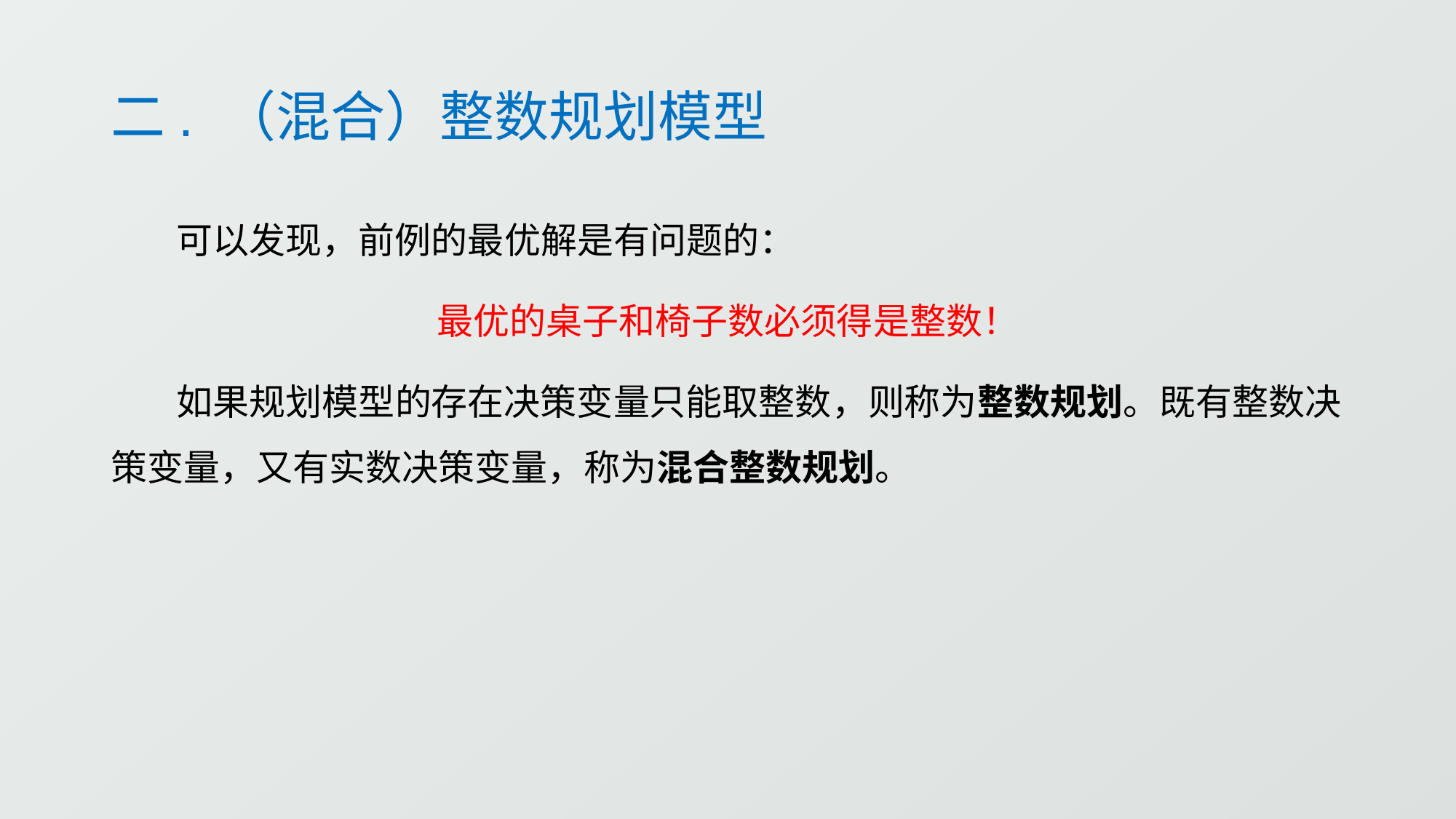

# 二. （混合）整数规划模型
       可以发现，前例的最优解是有问题的：
最优的桌子和椅子数必须得是整数！
       如果规划模型的存在决策变量只能取整数，则称为整数规划。既有整数决策变量，又有实数决策变量，称为混合整数规划。